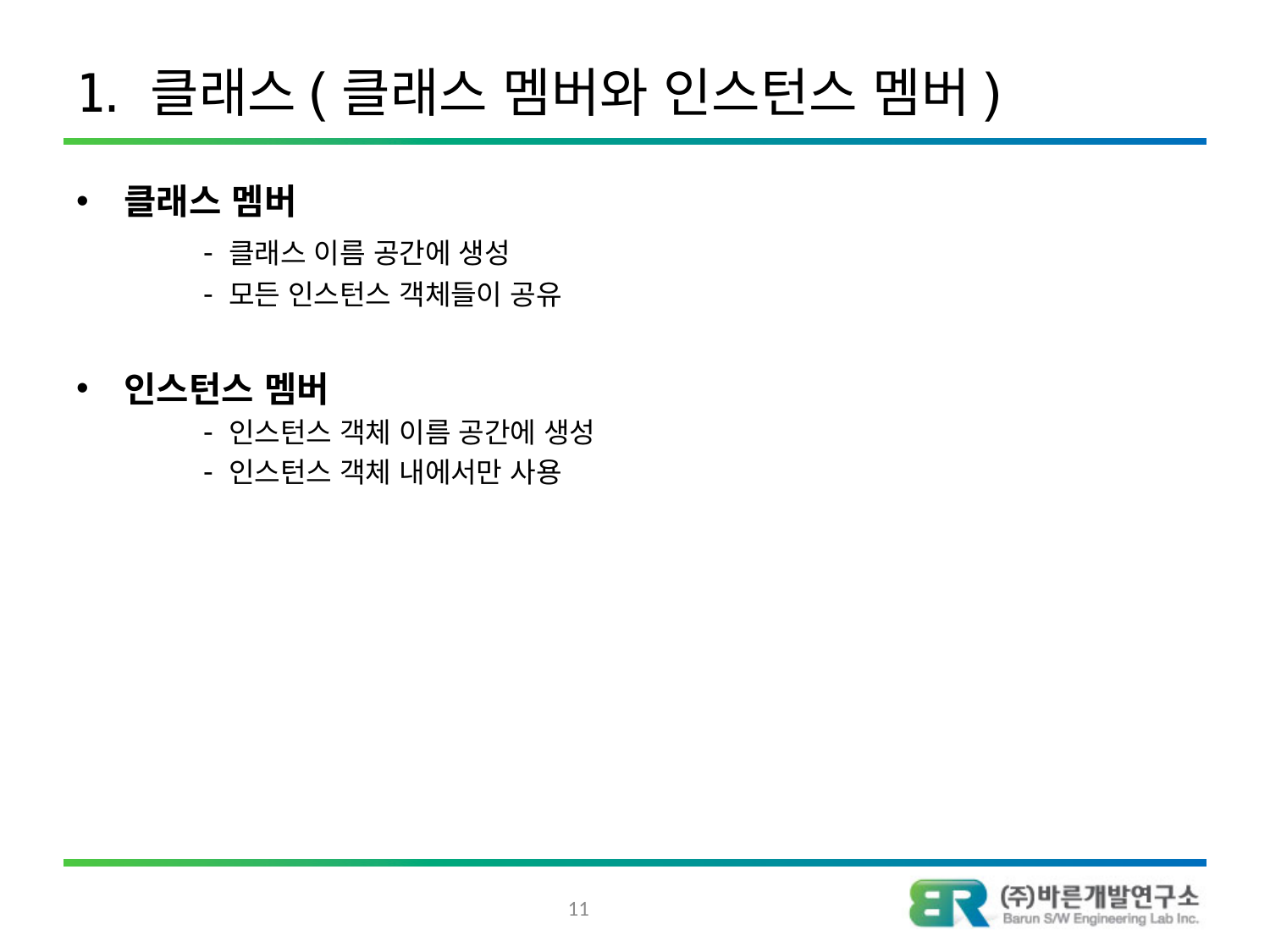

# 1. 클래스(클래스 멤버와 인스턴스 멤버)
클래스 멤버
	- 클래스 이름 공간에 생성
	- 모든 인스턴스 객체들이 공유

인스턴스 멤버
	- 인스턴스 객체 이름 공간에 생성
	- 인스턴스 객체 내에서만 사용

11